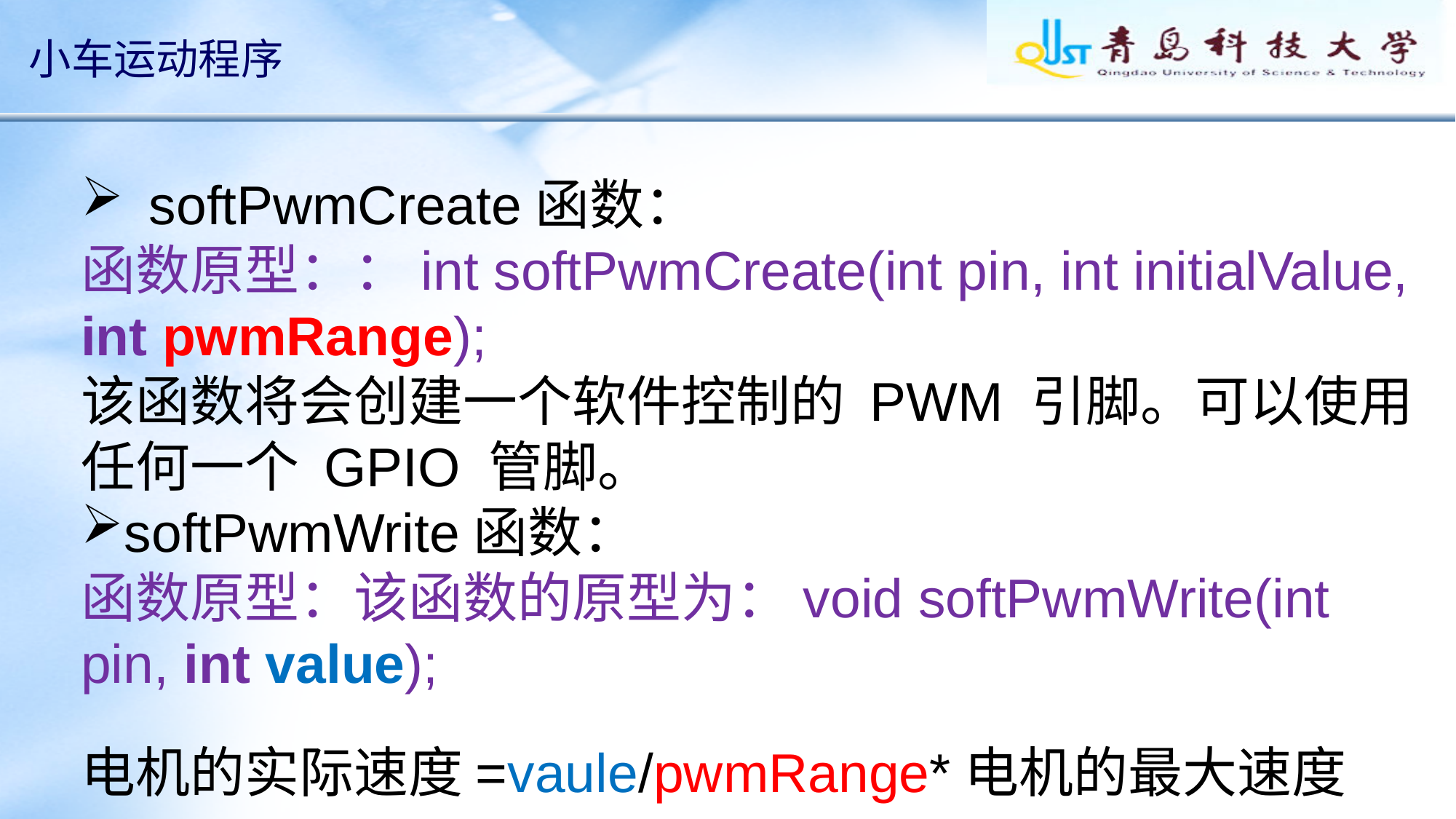

# 小车运动程序
softPwmCreate函数：
函数原型：：int softPwmCreate(int pin, int initialValue, int pwmRange);
该函数将会创建一个软件控制的 PWM 引脚。可以使用任何一个 GPIO 管脚。
softPwmWrite函数：
函数原型：该函数的原型为：void softPwmWrite(int pin, int value);

电机的实际速度=vaule/pwmRange*电机的最大速度